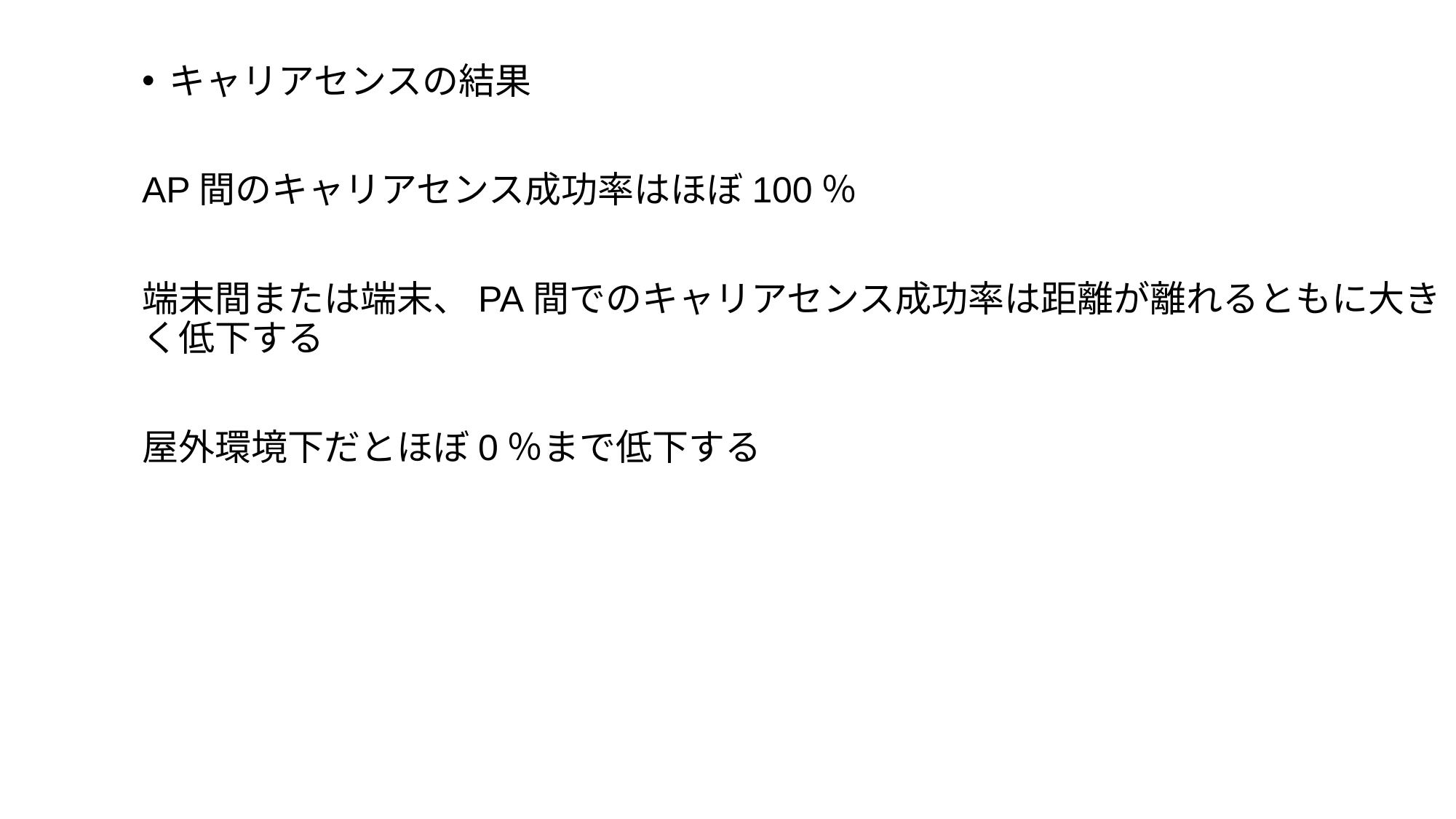

キャリアセンスの結果

AP間のキャリアセンス成功率はほぼ100％

端末間または端末、PA間でのキャリアセンス成功率は距離が離れるともに大きく低下する

屋外環境下だとほぼ0％まで低下する